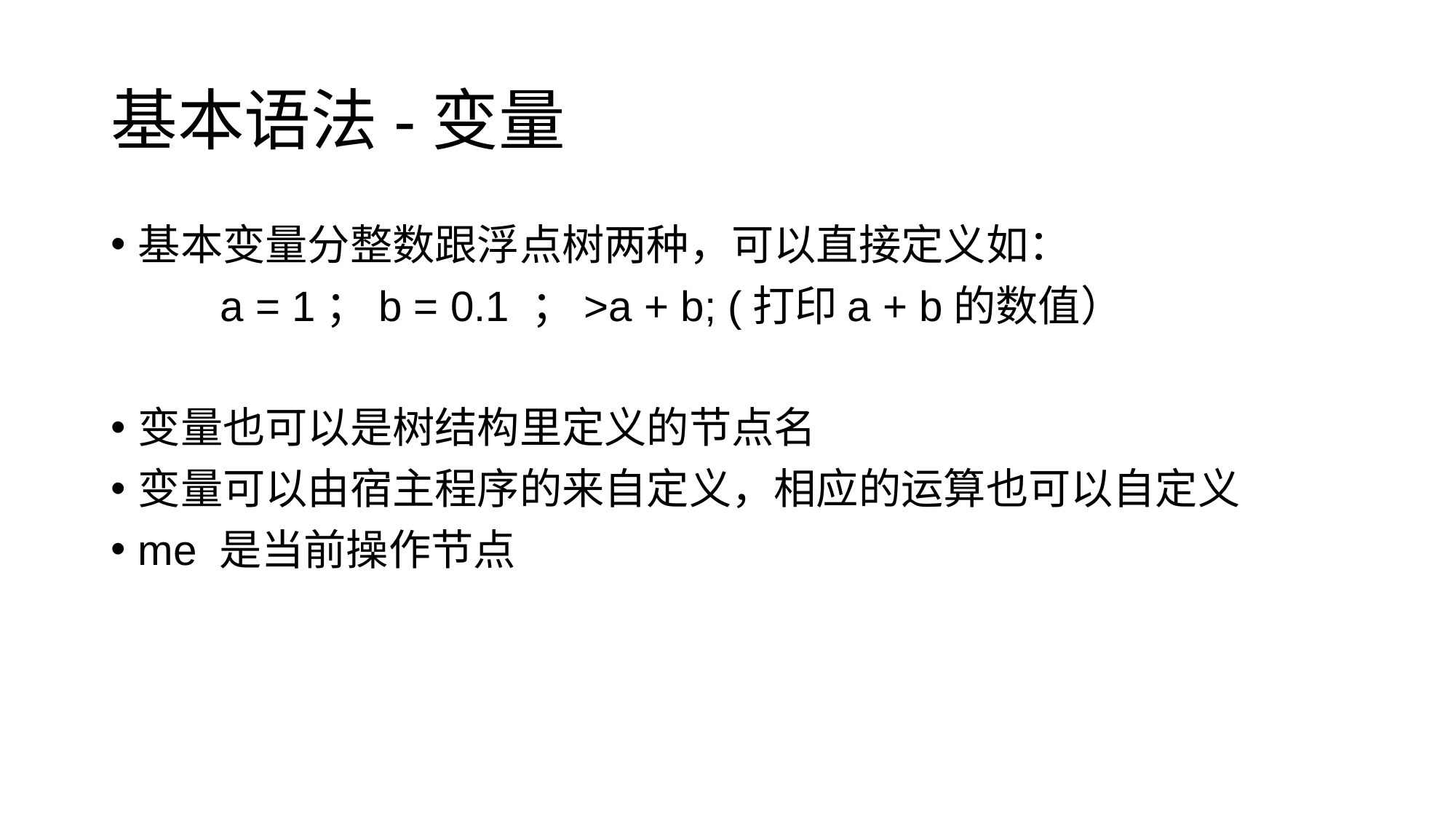

# 基本语法-变量
基本变量分整数跟浮点树两种，可以直接定义如：
	a = 1；b = 0.1 ；>a + b; (打印a + b的数值）

变量也可以是树结构里定义的节点名
变量可以由宿主程序的来自定义，相应的运算也可以自定义
me 是当前操作节点